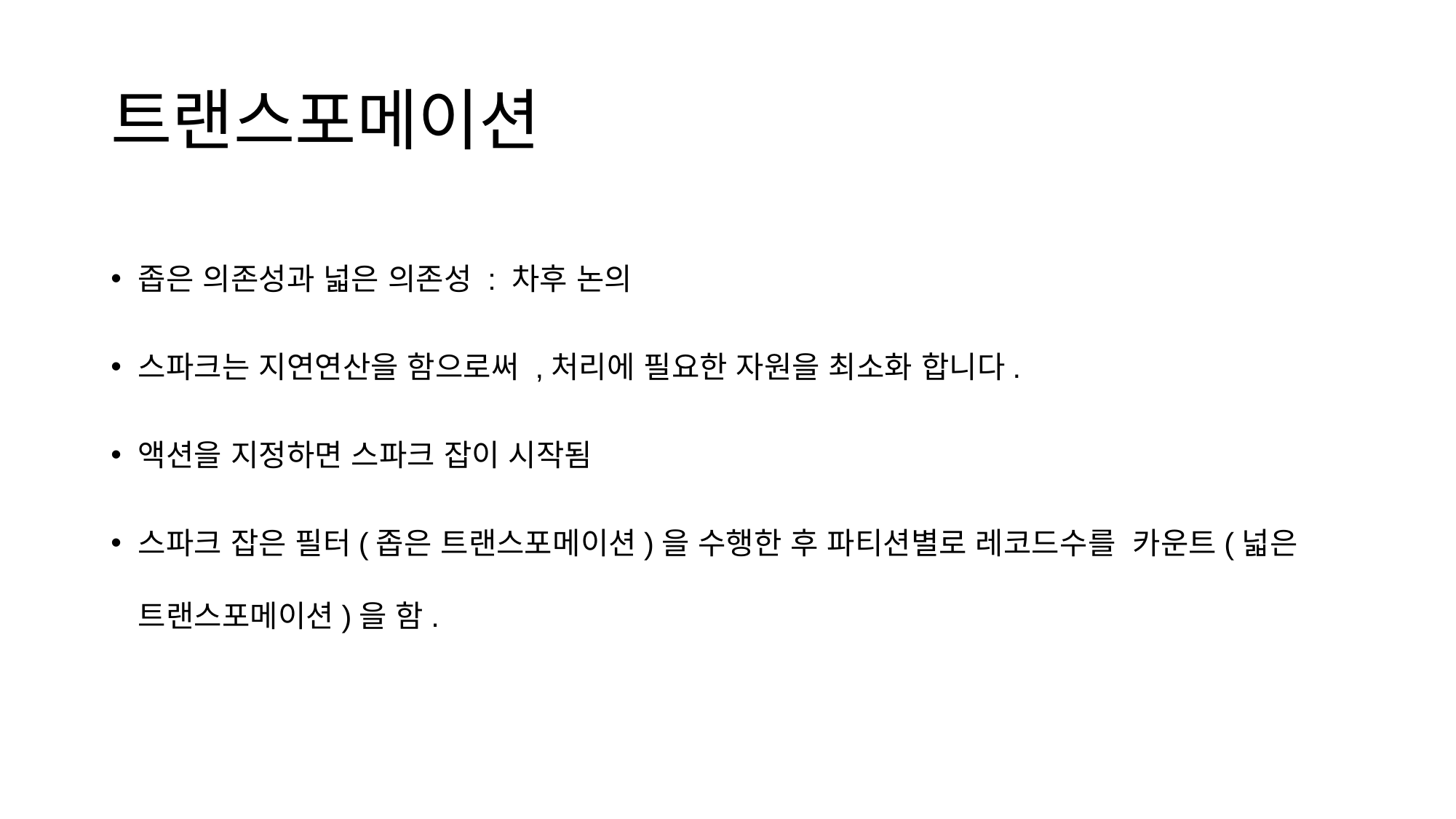

# 트랜스포메이션
좁은 의존성과 넓은 의존성 : 차후 논의
스파크는 지연연산을 함으로써 ,처리에 필요한 자원을 최소화 합니다.
액션을 지정하면 스파크 잡이 시작됨
스파크 잡은 필터(좁은 트랜스포메이션)을 수행한 후 파티션별로 레코드수를  카운트(넓은 트랜스포메이션)을 함.